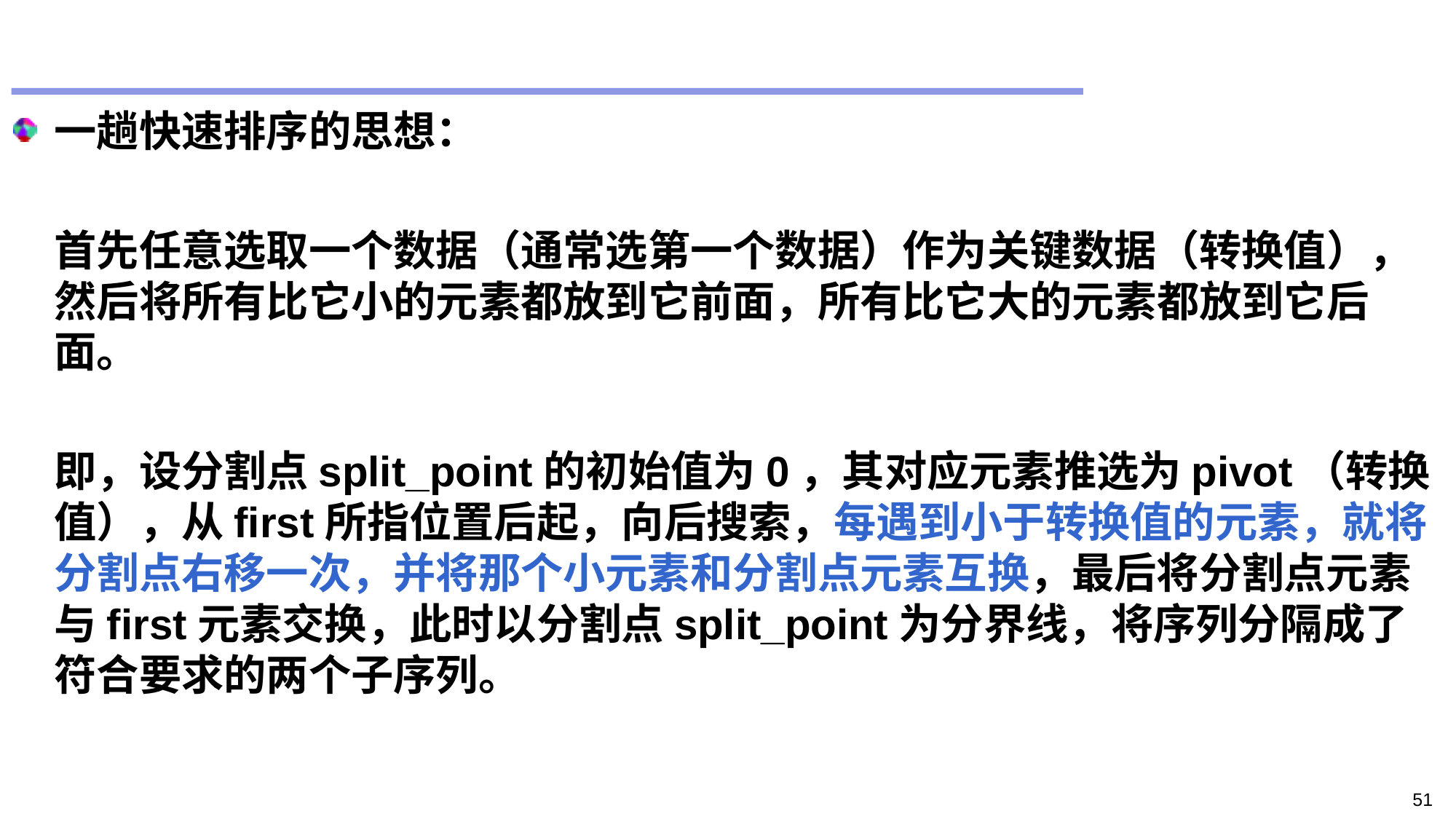

#
一趟快速排序的思想：

	首先任意选取一个数据（通常选第一个数据）作为关键数据（转换值），然后将所有比它小的元素都放到它前面，所有比它大的元素都放到它后面。

	即，设分割点split_point的初始值为0，其对应元素推选为pivot（转换值），从first所指位置后起，向后搜索，每遇到小于转换值的元素，就将分割点右移一次，并将那个小元素和分割点元素互换，最后将分割点元素与first元素交换，此时以分割点split_point为分界线，将序列分隔成了符合要求的两个子序列。
51